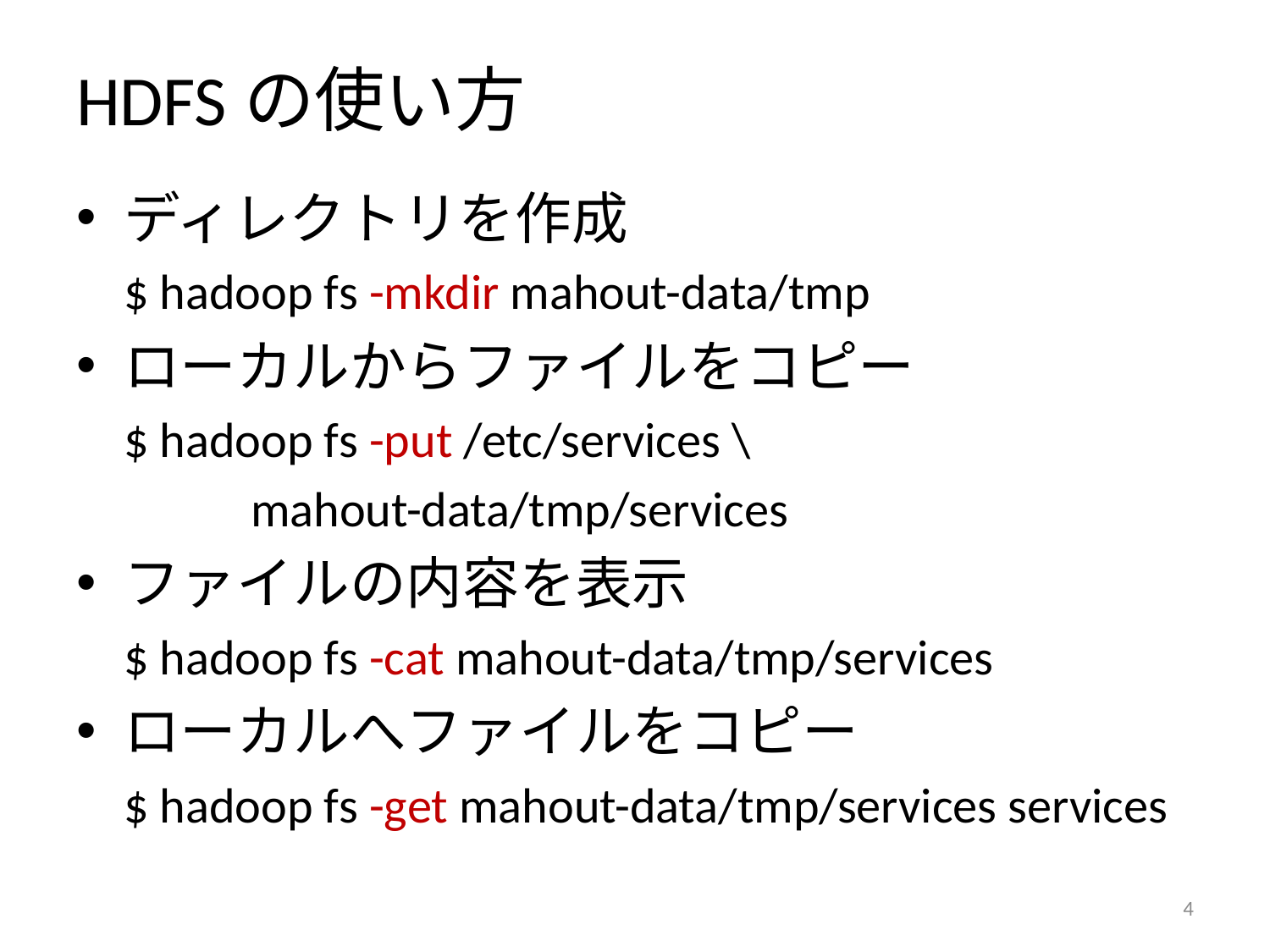

# HDFSの使い方
ディレクトリを作成
	$ hadoop fs -mkdir mahout-data/tmp
ローカルからファイルをコピー
	$ hadoop fs -put /etc/services \
		mahout-data/tmp/services
ファイルの内容を表示
	$ hadoop fs -cat mahout-data/tmp/services
ローカルへファイルをコピー
	$ hadoop fs -get mahout-data/tmp/services services

4